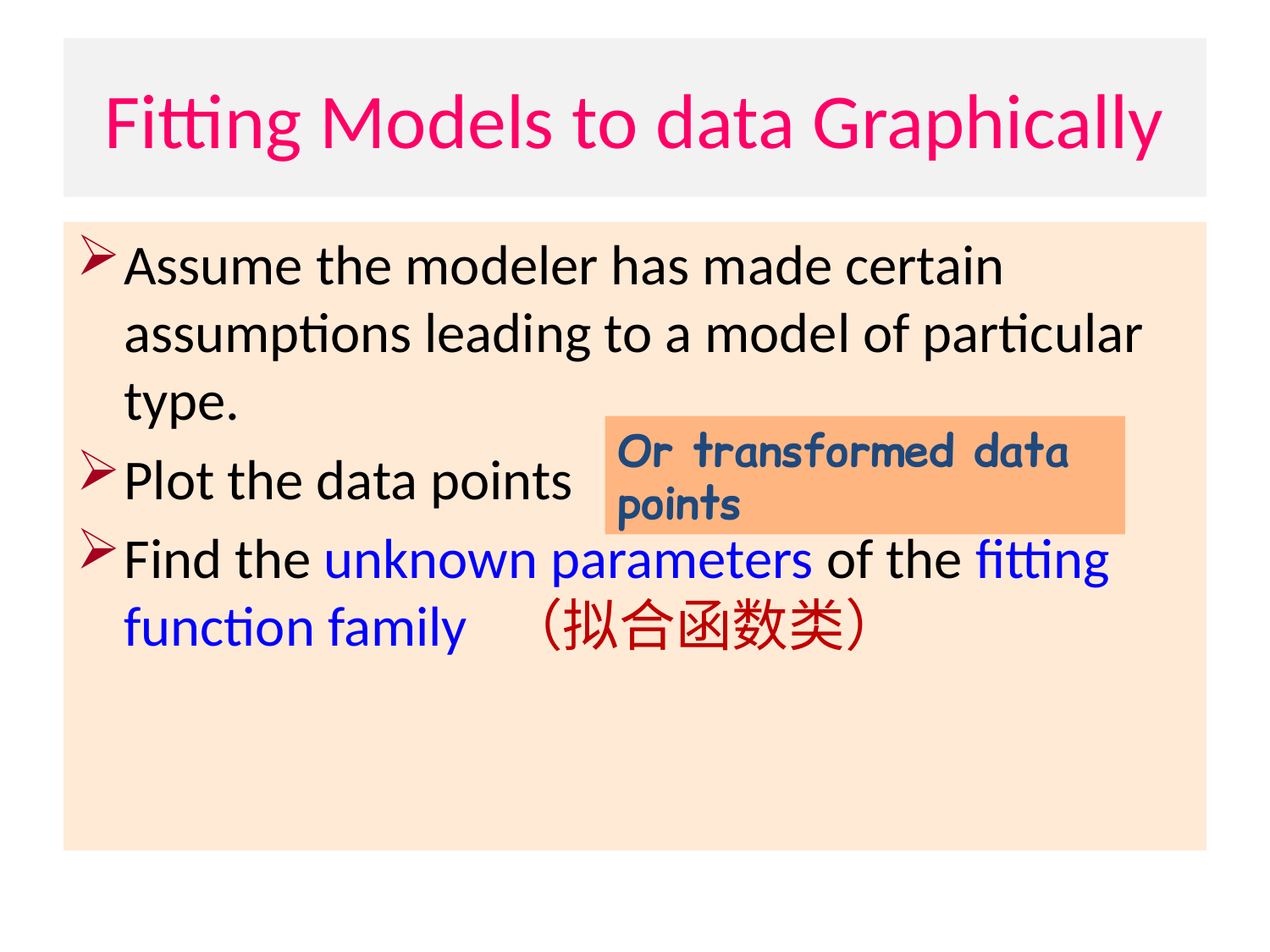

# Fitting Models to data Graphically
Assume the modeler has made certain assumptions leading to a model of particular type.
Plot the data points
Find the unknown parameters of the fitting function family  （拟合函数类）
Or transformed data points